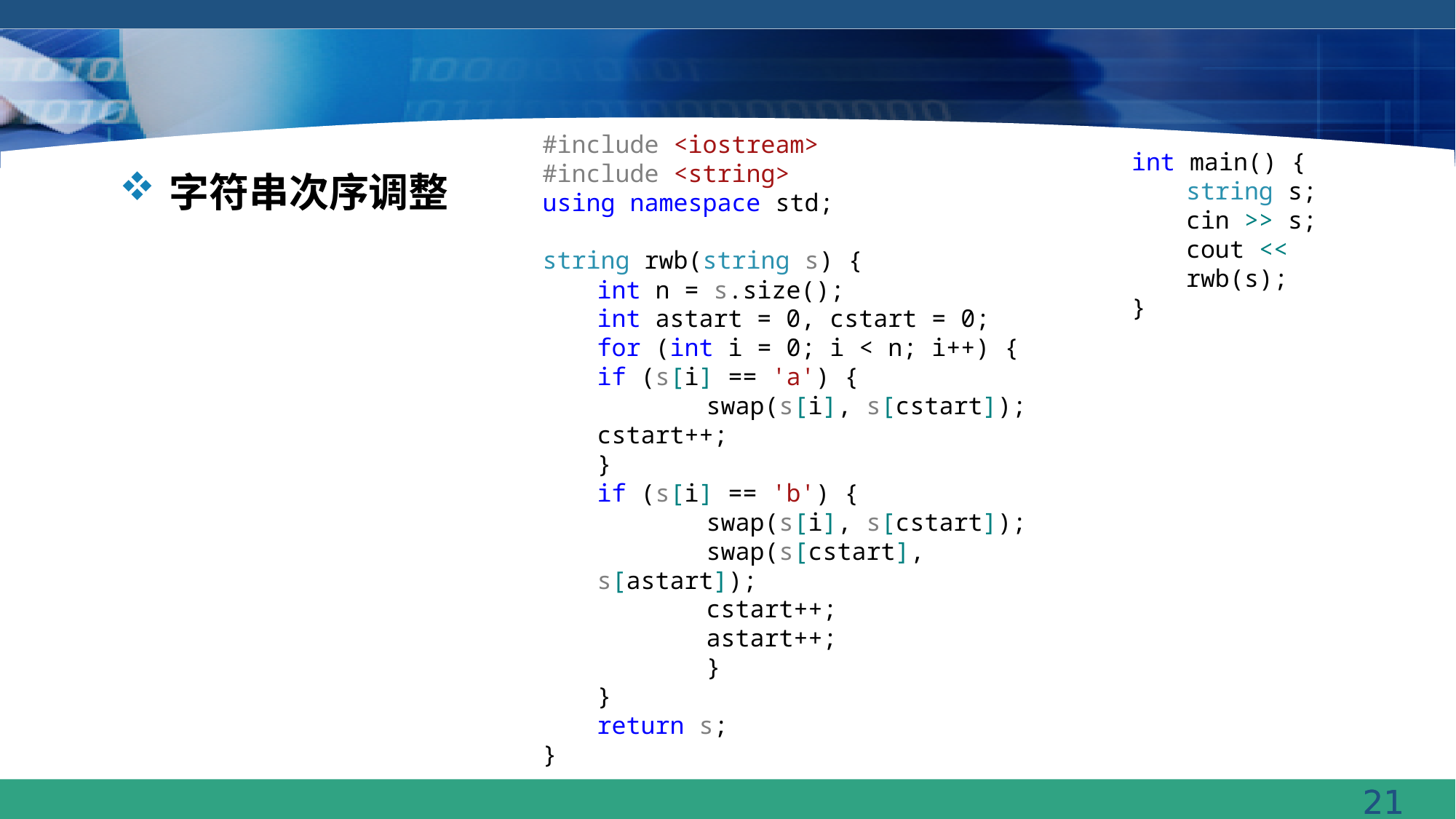

#include <iostream>
#include <string>
using namespace std;

string rwb(string s) {
int n = s.size();
int astart = 0, cstart = 0;
for (int i = 0; i < n; i++) {
if (s[i] == 'a') {
	swap(s[i], s[cstart]); cstart++;
}
if (s[i] == 'b') {
	swap(s[i], s[cstart]);
	swap(s[cstart], s[astart]);
	cstart++;
	astart++;
	}
}
return s;
}

int main() {
string s;
cin >> s;
cout << rwb(s);
}
字符串次序调整